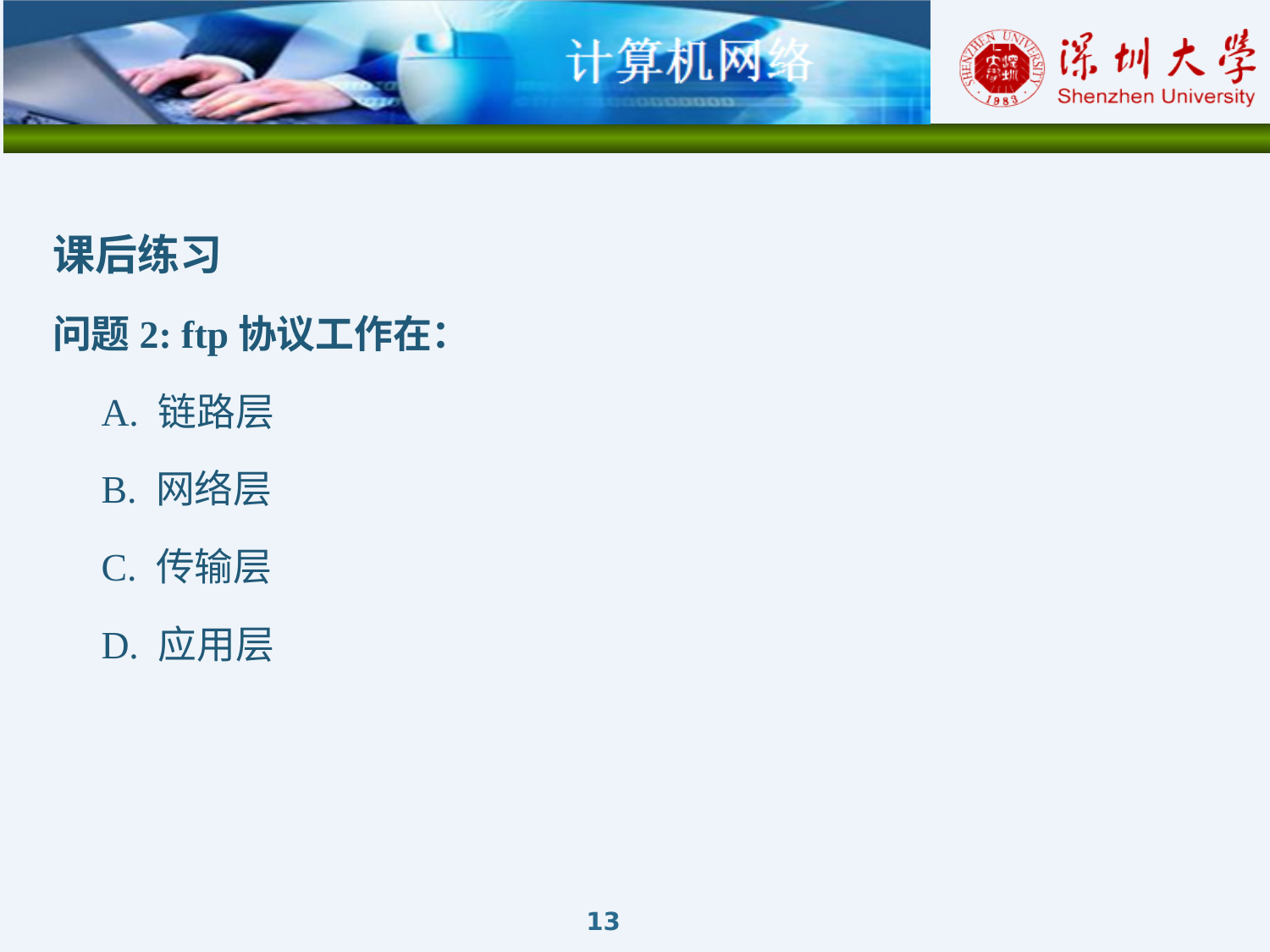

课后练习
问题2: ftp协议工作在：
     A. 链路层
     B. 网络层
     C. 传输层
     D. 应用层
13